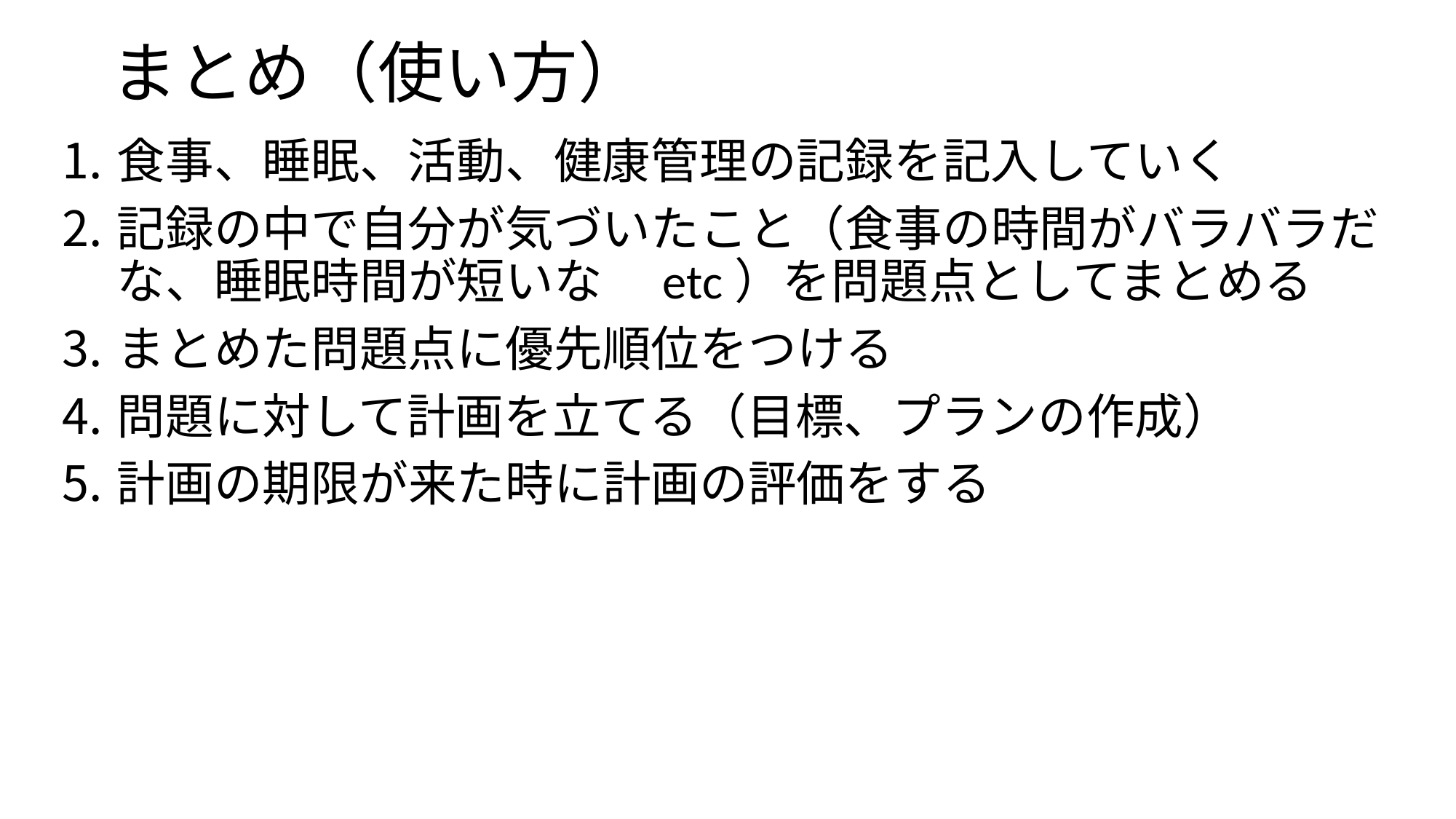

# まとめ（使い方）
食事、睡眠、活動、健康管理の記録を記入していく
記録の中で自分が気づいたこと（食事の時間がバラバラだな、睡眠時間が短いな　etc）を問題点としてまとめる
まとめた問題点に優先順位をつける
問題に対して計画を立てる（目標、プランの作成）
計画の期限が来た時に計画の評価をする